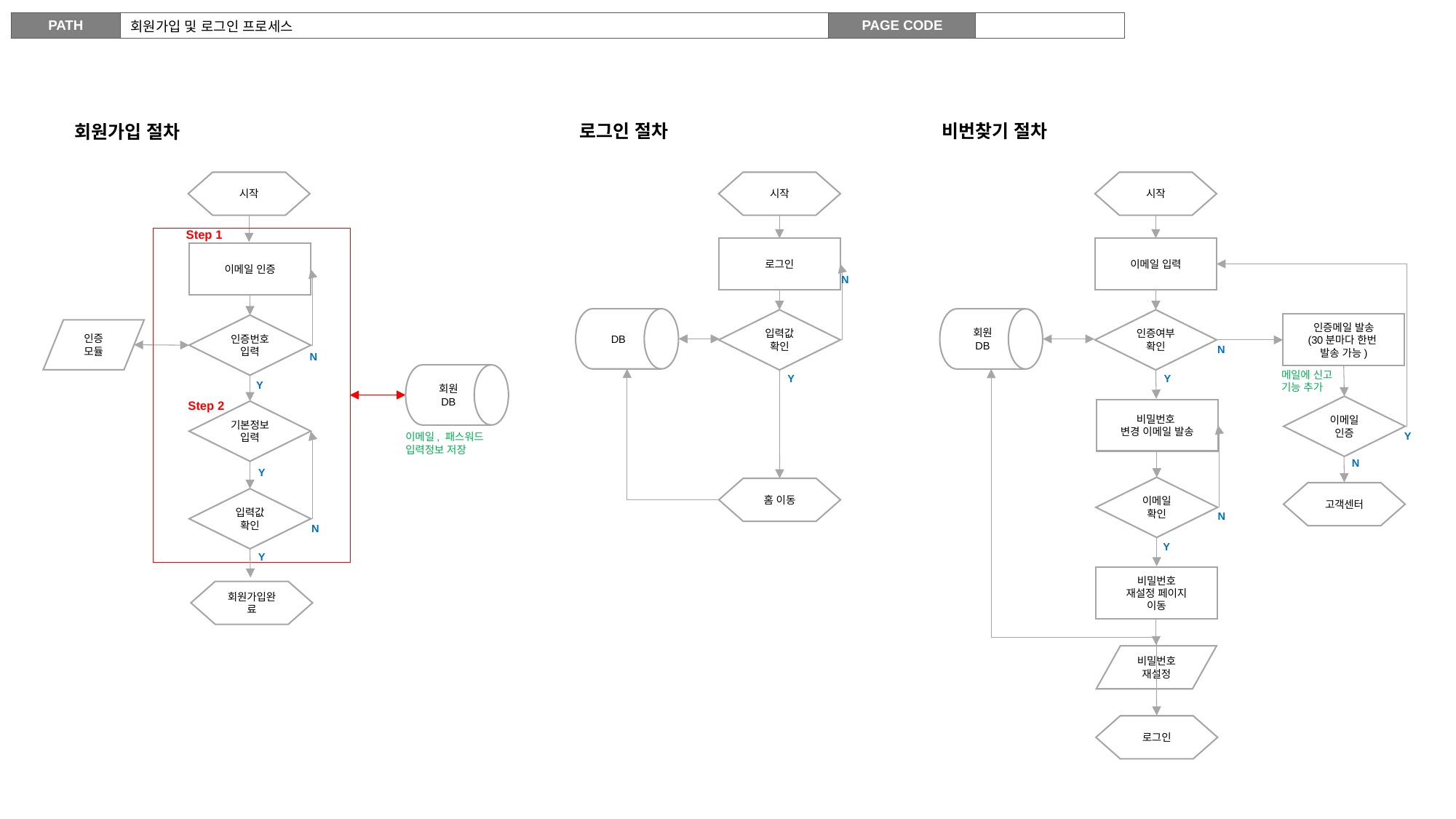

| PATH | 회원가입 및 로그인 프로세스 | PAGE CODE |  |
| --- | --- | --- | --- |
로그인 절차
비번찾기 절차
회원가입 절차
시작
시작
시작
Step 1

로그인
이메일 입력
이메일 인증
N
DB
회원 DB
입력값 확인
인증여부 확인
인증메일 발송
(30분마다 한번
발송 가능)
인증번호입력
인증
모듈
N
N
메일에 신고
기능 추가
회원 DB
Y
Y
Y
Step 2
이메일 인증
비밀번호
변경 이메일 발송
기본정보입력
Y
이메일, 패스워드
입력정보 저장
N
Y
이메일 확인
홈 이동
고객센터
입력값 확인
N
N
Y
Y
비밀번호
재설정 페이지
이동
회원가입완료
비밀번호
재설정
로그인